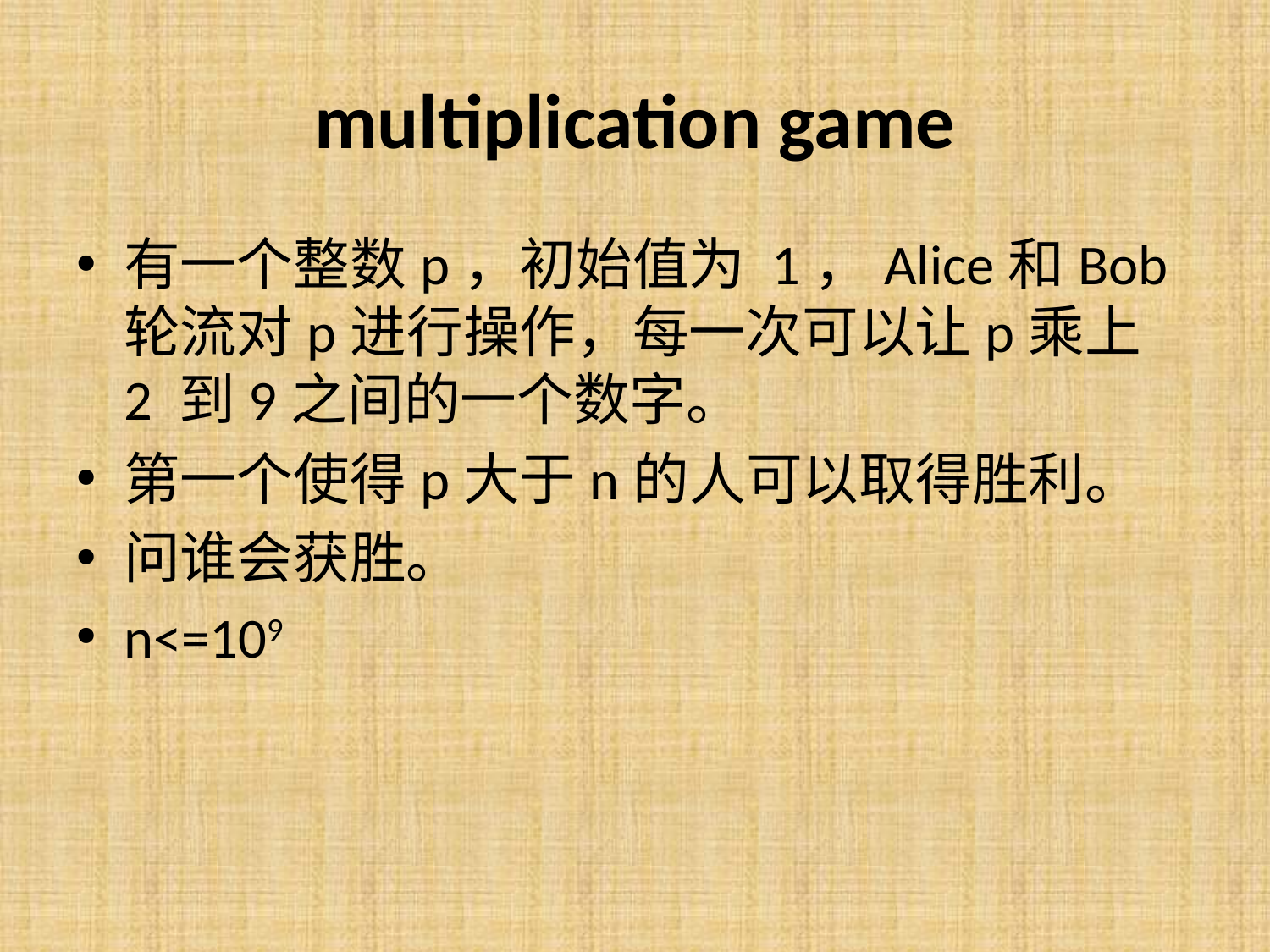

# multiplication game
有一个整数p，初始值为 1，Alice和Bob轮流对p进行操作，每一次可以让p乘上 2 到9之间的一个数字。
第一个使得p大于n的人可以取得胜利。
问谁会获胜。
n<=109